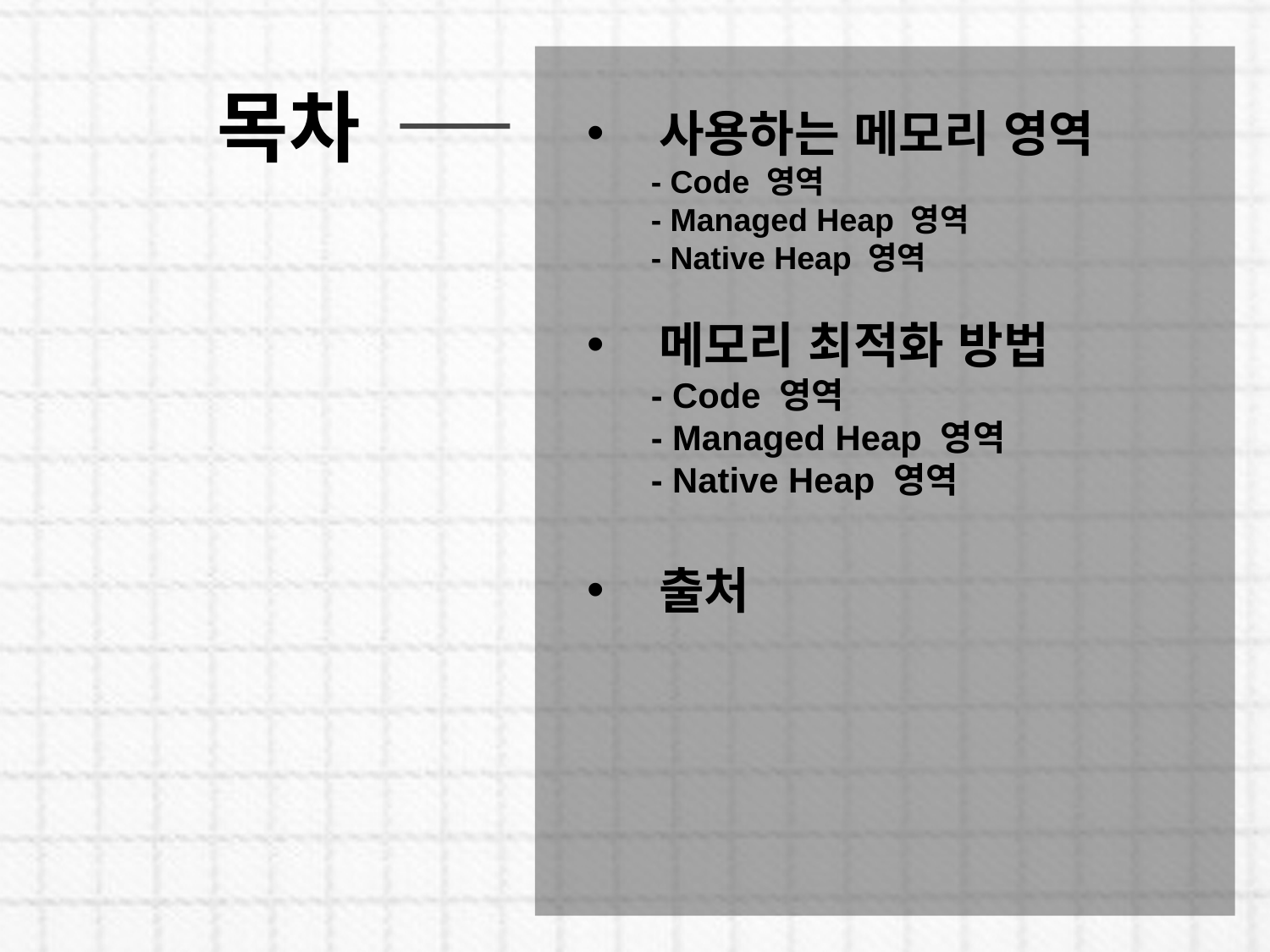

목차
사용하는 메모리 영역
- Code 영역
- Managed Heap 영역
- Native Heap 영역

메모리 최적화 방법
- Code 영역
- Managed Heap 영역
- Native Heap 영역

출처